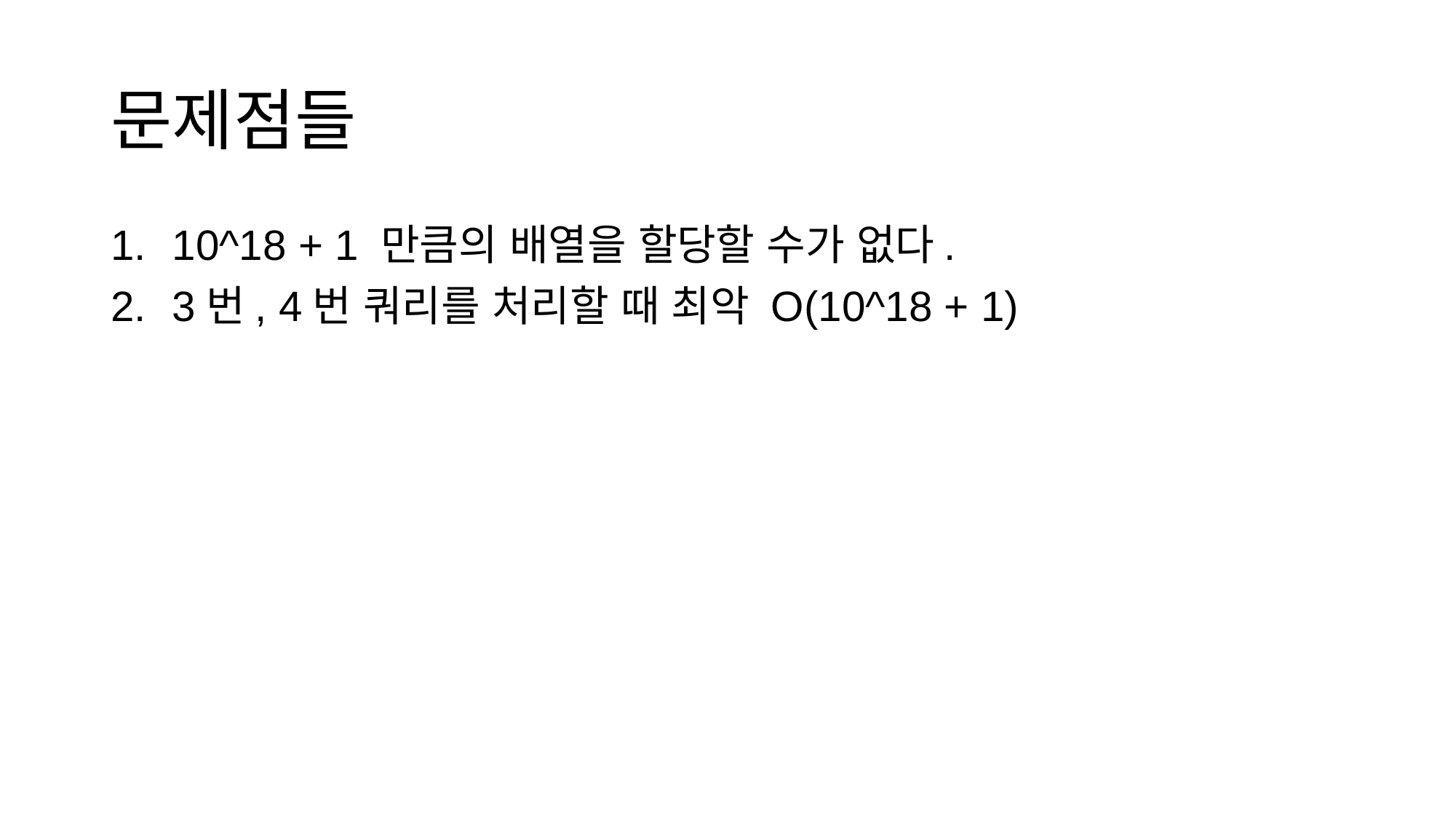

# 문제점들
10^18 + 1 만큼의 배열을 할당할 수가 없다.
3번, 4번 쿼리를 처리할 때 최악 O(10^18 + 1)